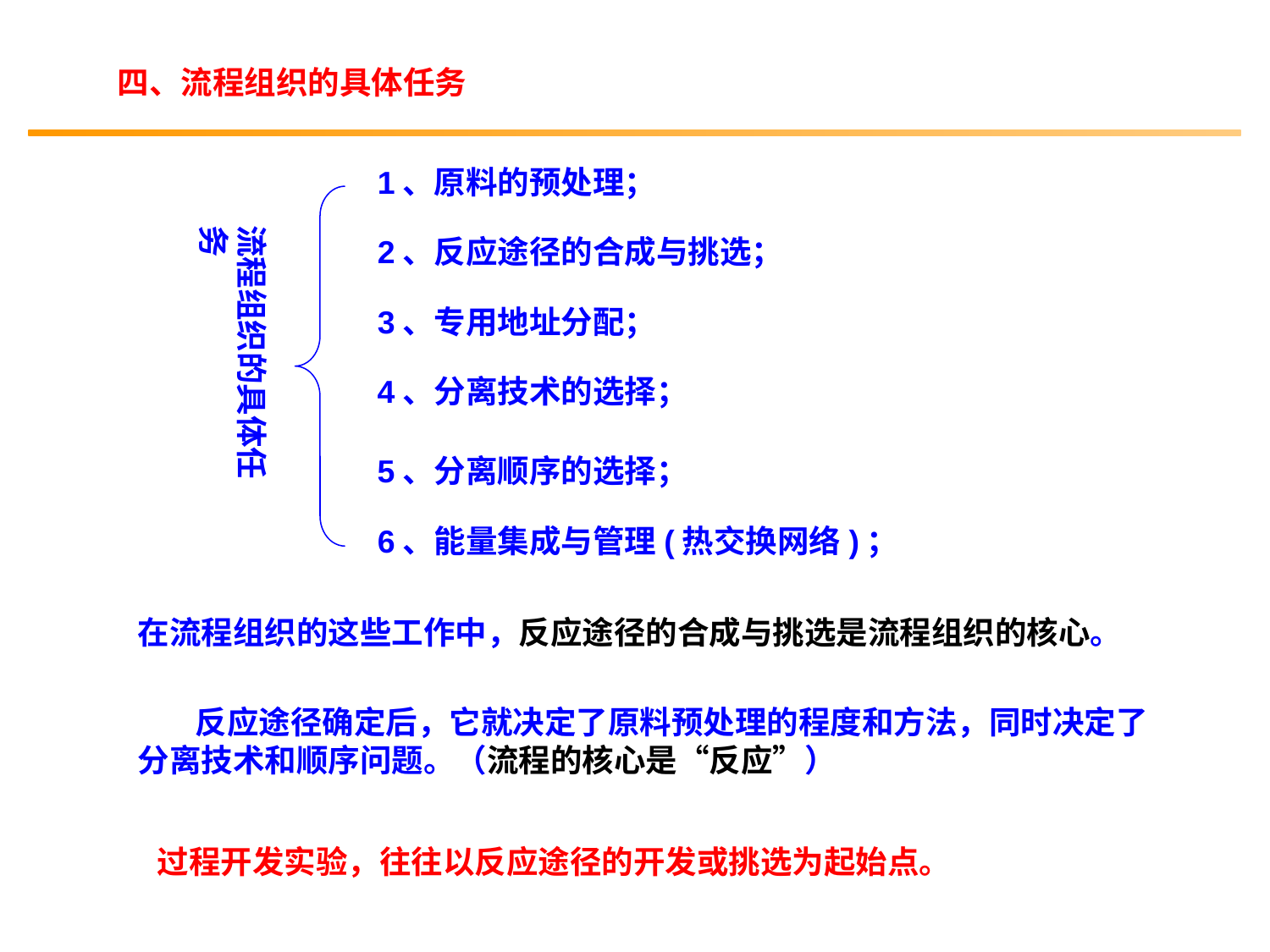

四、流程组织的具体任务
1、原料的预处理；

流程组织的具体任务
2、反应途径的合成与挑选；
3、专用地址分配；
4、分离技术的选择；
5、分离顺序的选择；
6、能量集成与管理(热交换网络)；
在流程组织的这些工作中，反应途径的合成与挑选是流程组织的核心。
       反应途径确定后，它就决定了原料预处理的程度和方法，同时决定了分离技术和顺序问题。（流程的核心是“反应”）
过程开发实验，往往以反应途径的开发或挑选为起始点。